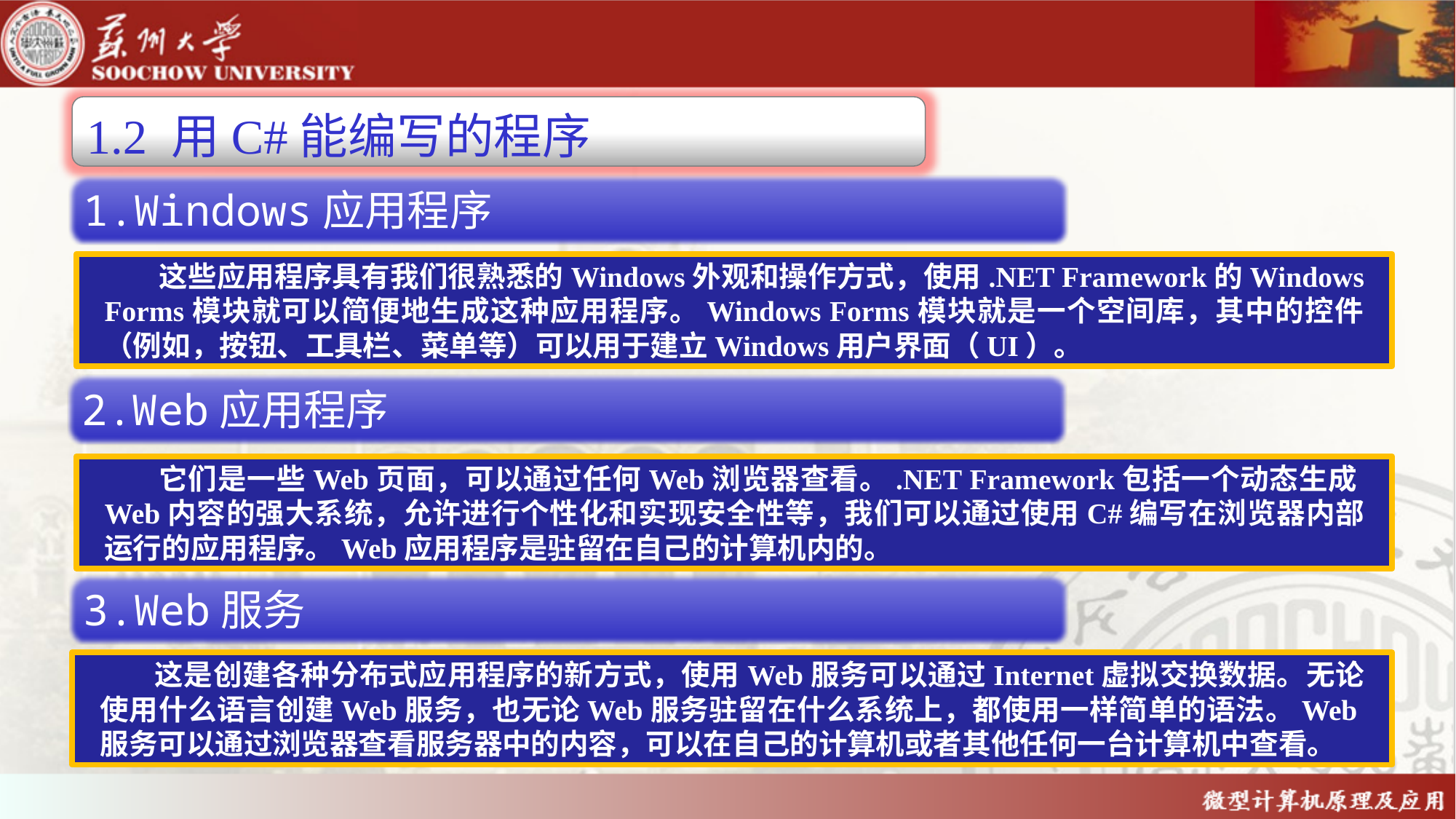

1.2 用C#能编写的程序
1.Windows应用程序
这些应用程序具有我们很熟悉的Windows外观和操作方式，使用.NET Framework的Windows Forms模块就可以简便地生成这种应用程序。Windows Forms模块就是一个空间库，其中的控件（例如，按钮、工具栏、菜单等）可以用于建立Windows用户界面（UI）。
2.Web应用程序
它们是一些Web页面，可以通过任何Web浏览器查看。.NET Framework包括一个动态生成Web内容的强大系统，允许进行个性化和实现安全性等，我们可以通过使用C#编写在浏览器内部运行的应用程序。Web应用程序是驻留在自己的计算机内的。
3.Web服务
这是创建各种分布式应用程序的新方式，使用Web服务可以通过Internet虚拟交换数据。无论使用什么语言创建Web服务，也无论Web服务驻留在什么系统上，都使用一样简单的语法。Web服务可以通过浏览器查看服务器中的内容，可以在自己的计算机或者其他任何一台计算机中查看。